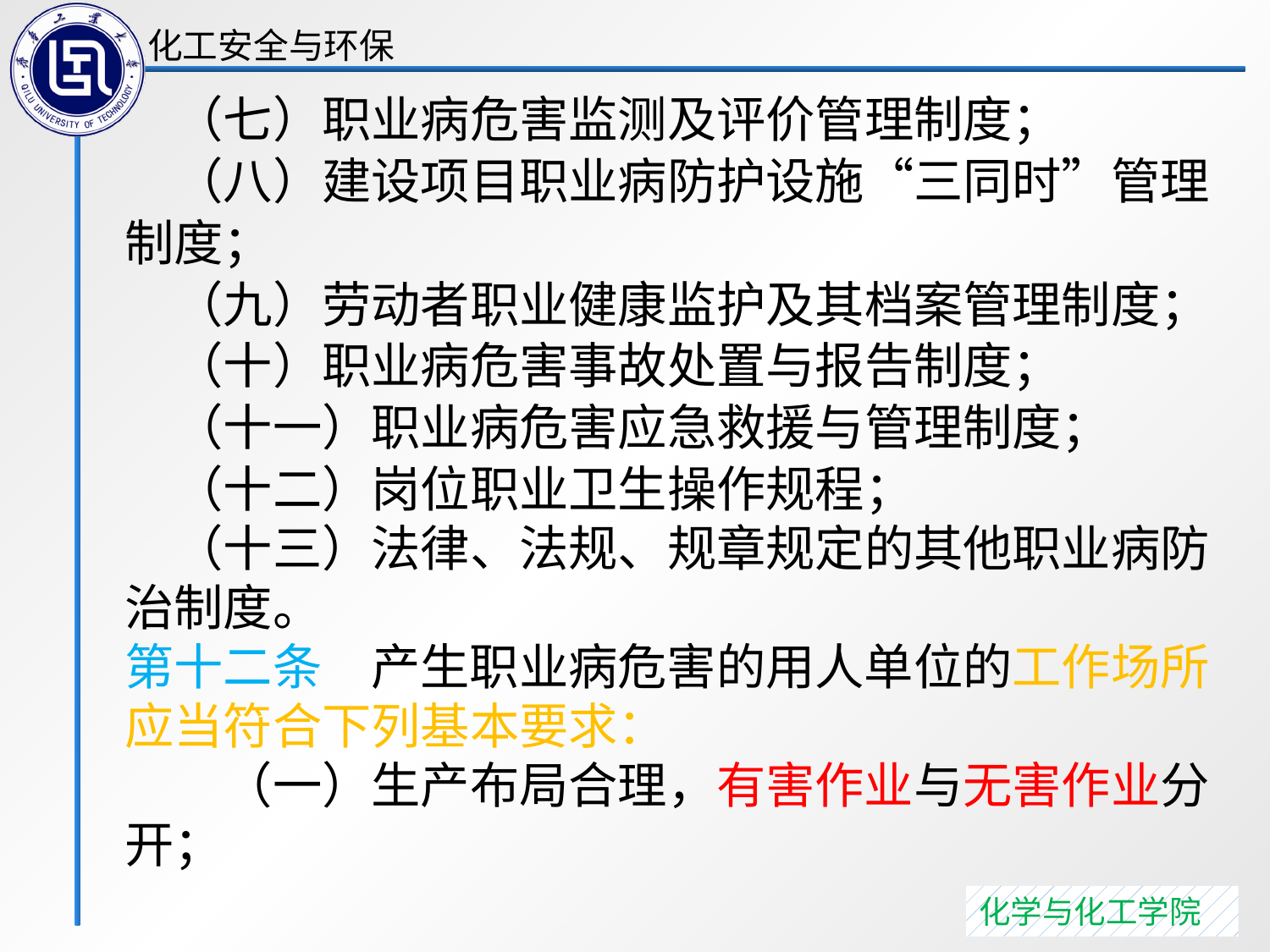

（七）职业病危害监测及评价管理制度；
　（八）建设项目职业病防护设施“三同时”管理制度；
　（九）劳动者职业健康监护及其档案管理制度；
　（十）职业病危害事故处置与报告制度；
　（十一）职业病危害应急救援与管理制度；
　（十二）岗位职业卫生操作规程；
　（十三）法律、法规、规章规定的其他职业病防治制度。
第十二条　产生职业病危害的用人单位的工作场所应当符合下列基本要求：
　　（一）生产布局合理，有害作业与无害作业分开；